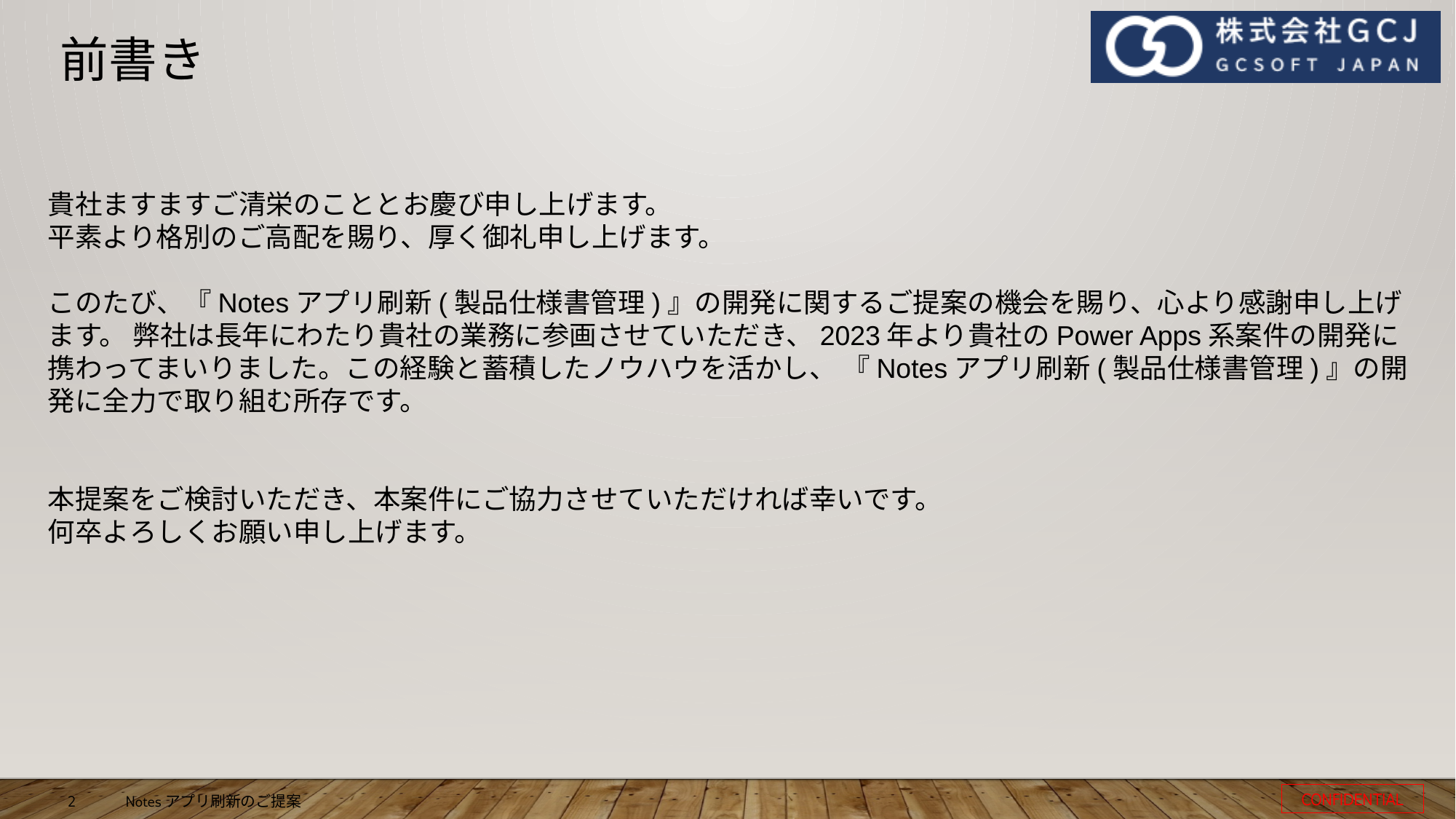

# 前書き
貴社ますますご清栄のこととお慶び申し上げます。
平素より格別のご高配を賜り、厚く御礼申し上げます。

このたび、『Notesアプリ刷新(製品仕様書管理)』の開発に関するご提案の機会を賜り、心より感謝申し上げます。 弊社は長年にわたり貴社の業務に参画させていただき、2023年より貴社のPower Apps系案件の開発に携わってまいりました。この経験と蓄積したノウハウを活かし、 『Notesアプリ刷新(製品仕様書管理)』の開発に全力で取り組む所存です。

本提案をご検討いただき、本案件にご協力させていただければ幸いです。
何卒よろしくお願い申し上げます。